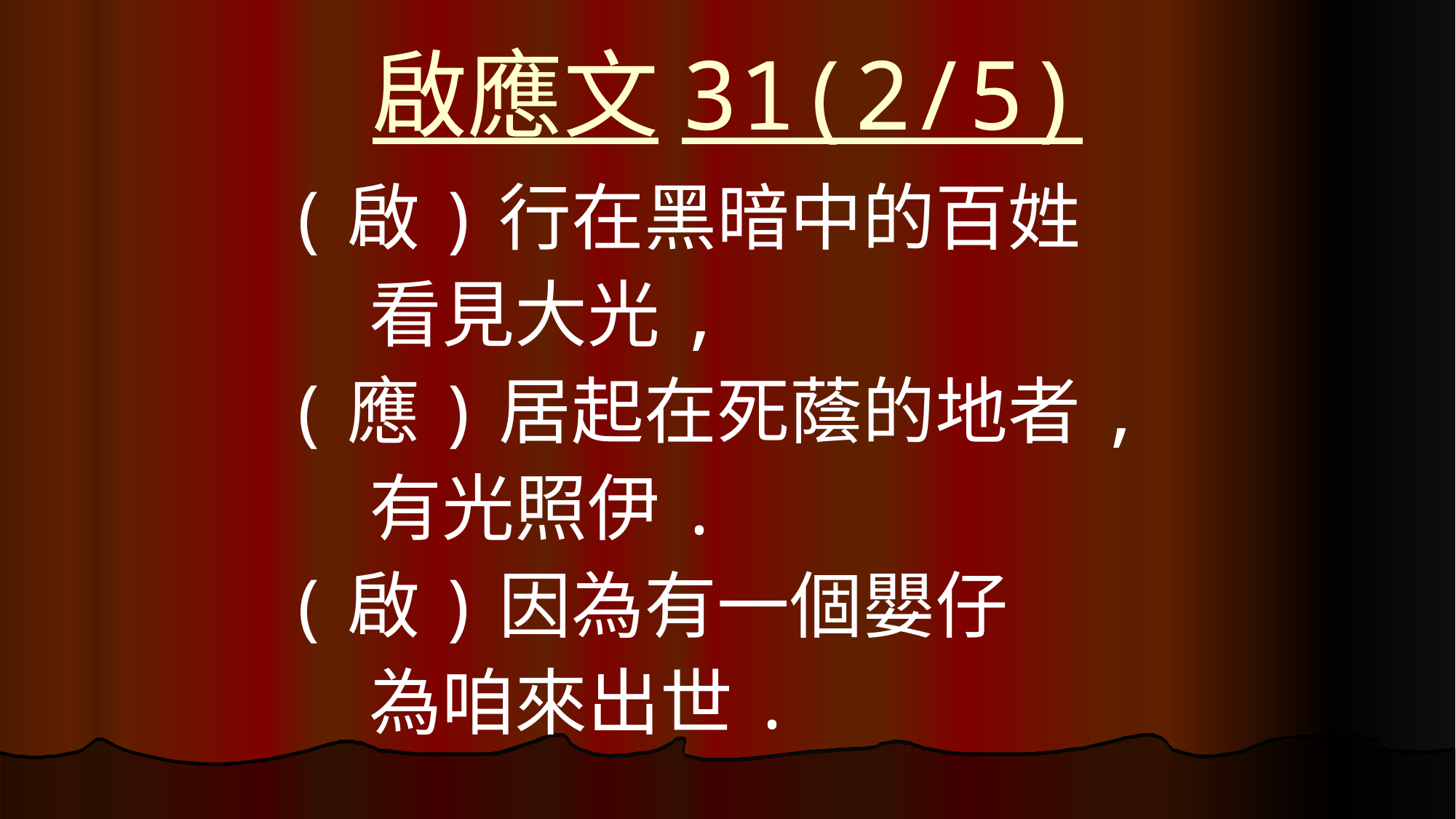

# 啟應文31(2/5)
(啟)行在黑暗中的百姓
    看見大光,
(應)居起在死蔭的地者,
    有光照伊.
(啟)因為有一個嬰仔
    為咱來出世.